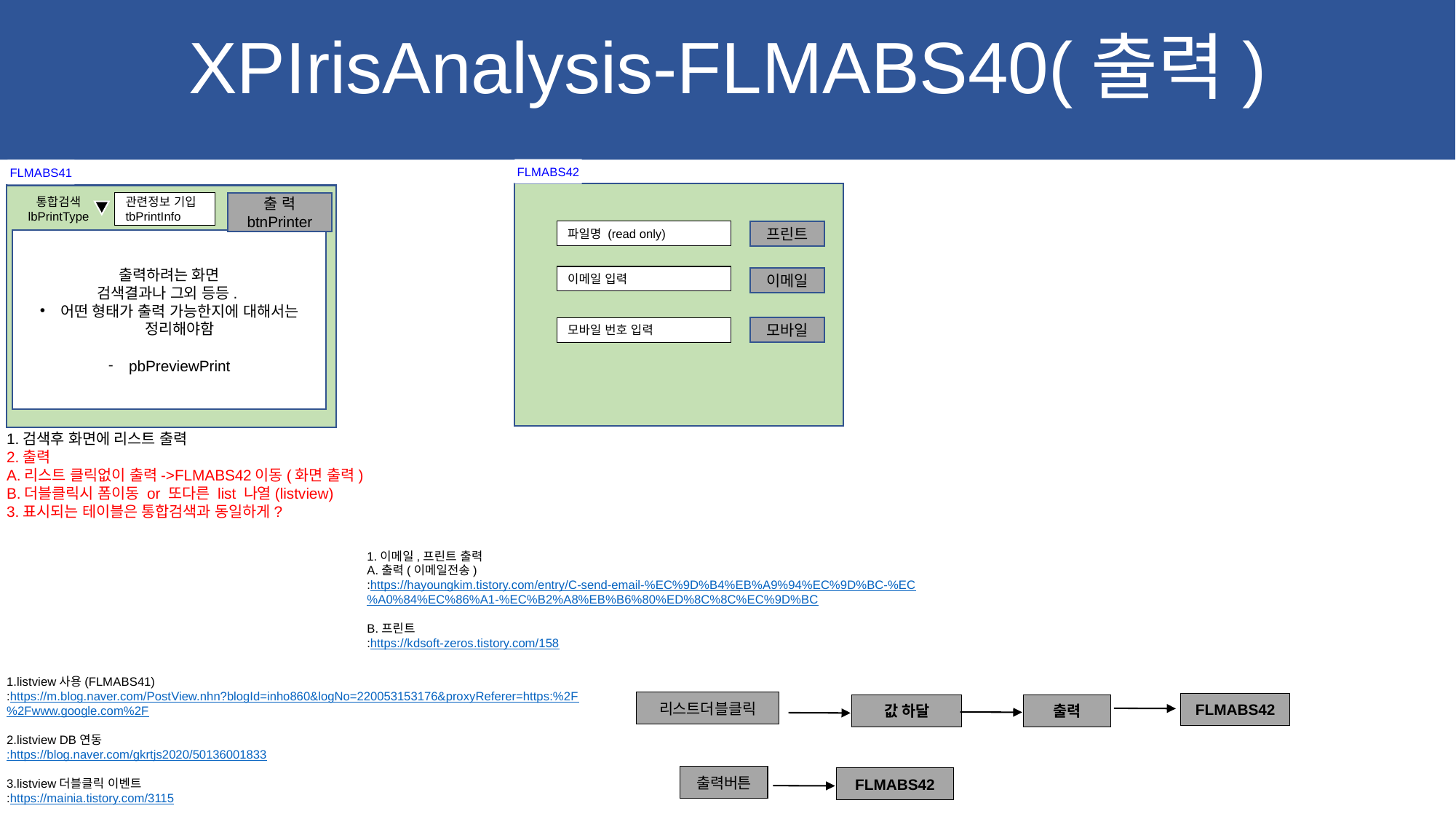

XPIrisAnalysis-FLMABS40(출력)
FLMABS42
FLMABS41

통합검색
lbPrintType
관련정보 기입
tbPrintInfo
출 력
btnPrinter

파일명 (read only)
프린트
출력하려는 화면
검색결과나 그외 등등.
어떤 형태가 출력 가능한지에 대해서는 정리해야함

pbPreviewPrint
이메일 입력
이메일
모바일 번호 입력
모바일
1.검색후 화면에 리스트 출력
2.출력
A.리스트 클릭없이 출력->FLMABS42이동(화면 출력)
B.더블클릭시 폼이동 or 또다른 list 나열(listview)
3.표시되는 테이블은 통합검색과 동일하게?

1.이메일,프린트 출력
A.출력(이메일전송)
:https://hayoungkim.tistory.com/entry/C-send-email-%EC%9D%B4%EB%A9%94%EC%9D%BC-%EC%A0%84%EC%86%A1-%EC%B2%A8%EB%B6%80%ED%8C%8C%EC%9D%BC

B.프린트
:https://kdsoft-zeros.tistory.com/158

1.listview사용(FLMABS41)
:https://m.blog.naver.com/PostView.nhn?blogId=inho860&logNo=220053153176&proxyReferer=https:%2F%2Fwww.google.com%2F

2.listview DB연동
:https://blog.naver.com/gkrtjs2020/50136001833

3.listview더블클릭 이벤트
:https://mainia.tistory.com/3115

리스트더블클릭
FLMABS42
값 하달
출력
출력버튼
FLMABS42